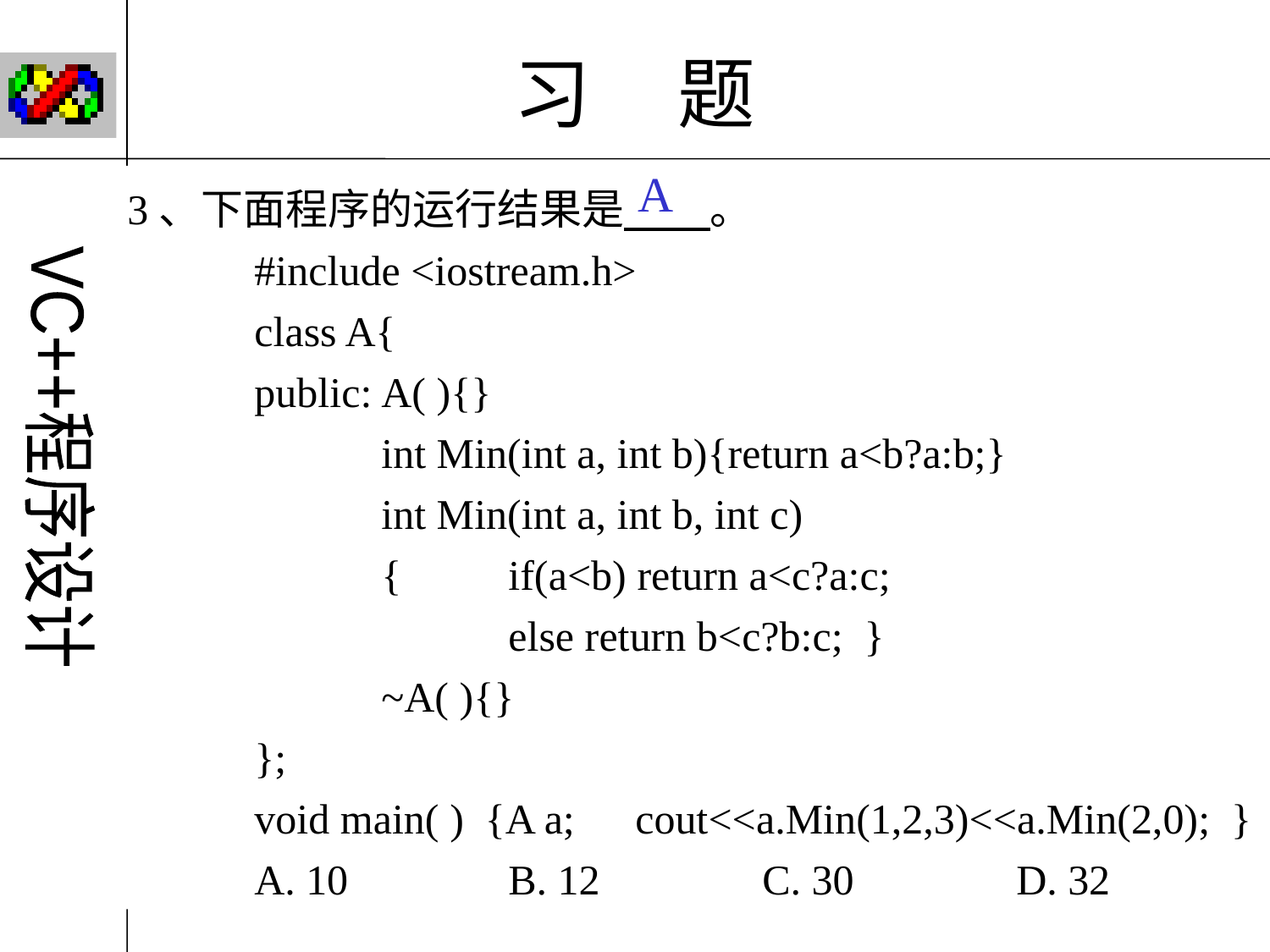

习     题
A
3、下面程序的运行结果是         。
	#include <iostream.h>
	class A{
	public:	A( ){}
		int Min(int a, int b){return a<b?a:b;}
		int Min(int a, int b, int c)
		{	if(a<b) return a<c?a:c;
			else return b<c?b:c;  }
		~A( ){}
	};
	void main( )  {A a;	cout<<a.Min(1,2,3)<<a.Min(2,0);  }
	A. 10 		B. 12		C. 30 		D. 32